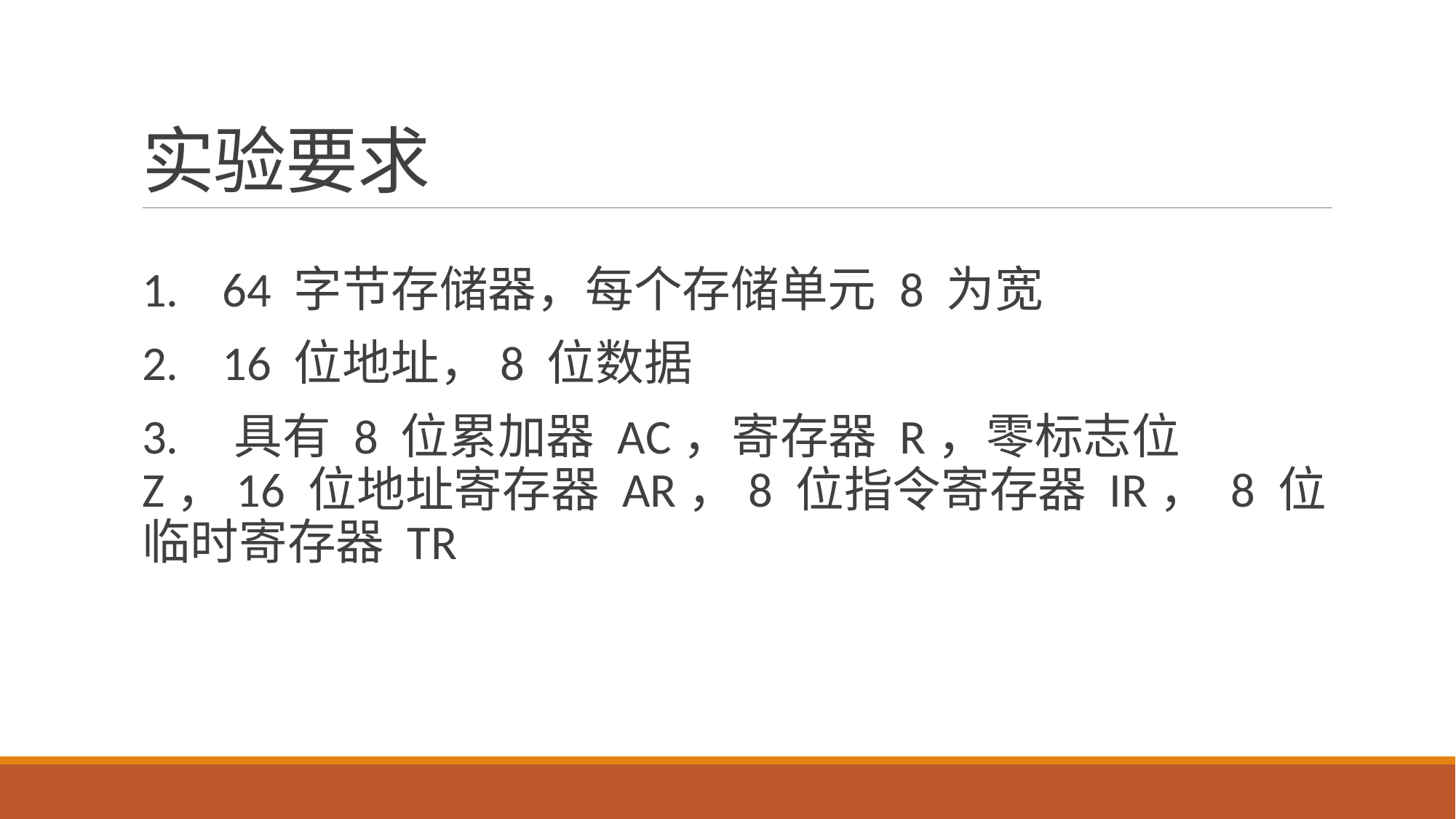

# 实验要求
1.    64 字节存储器，每个存储单元 8 为宽
2.    16 位地址，8 位数据
3.    具有 8 位累加器 AC，寄存器 R，零标志位 Z，16 位地址寄存器 AR，8 位指令寄存器 IR， 8 位临时寄存器 TR